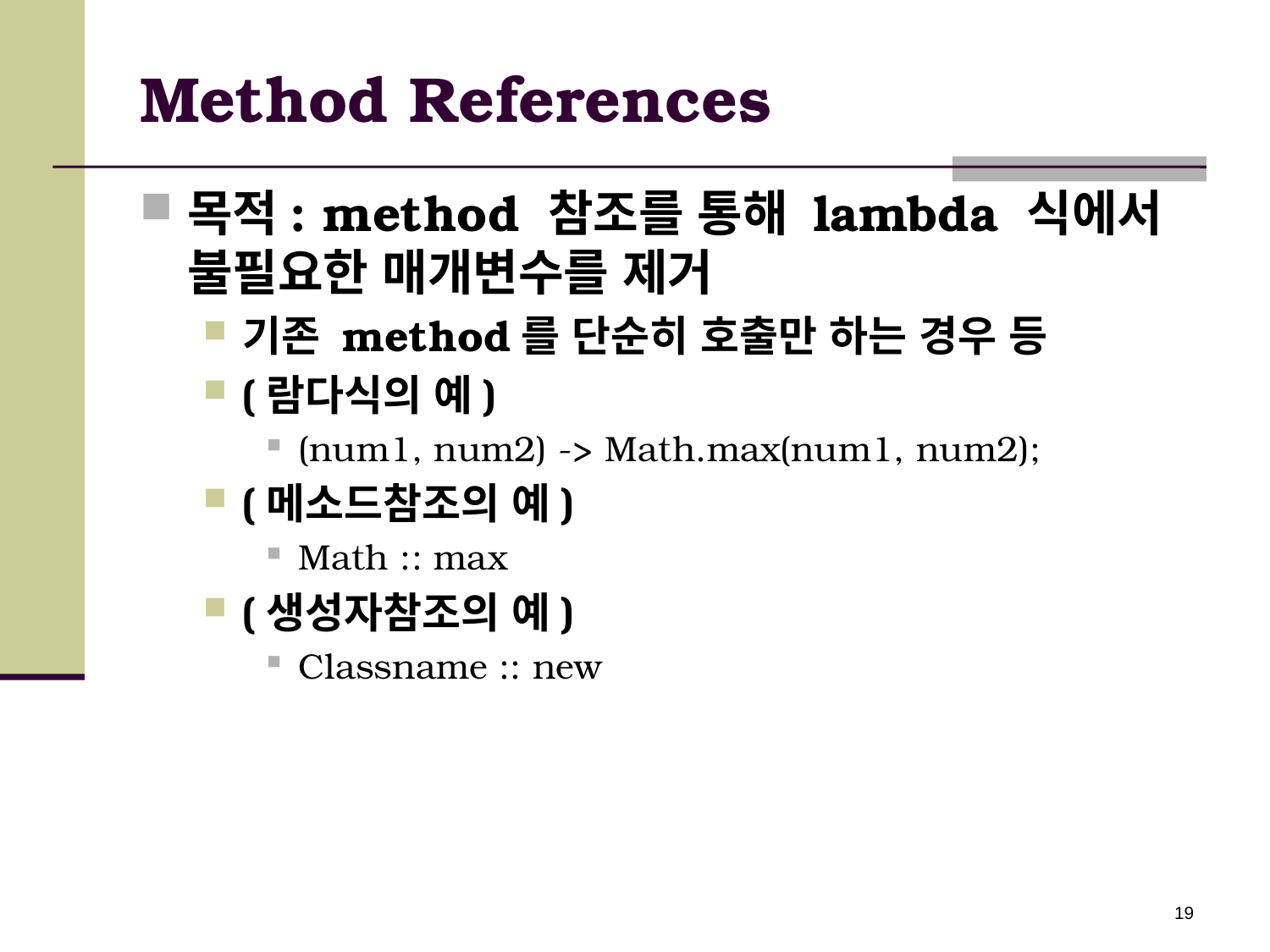

# Method References
목적: method 참조를 통해 lambda 식에서 불필요한 매개변수를 제거
기존 method를 단순히 호출만 하는 경우 등
(람다식의 예)
(num1, num2) -> Math.max(num1, num2);
(메소드참조의 예)
Math :: max
(생성자참조의 예)
Classname :: new
19